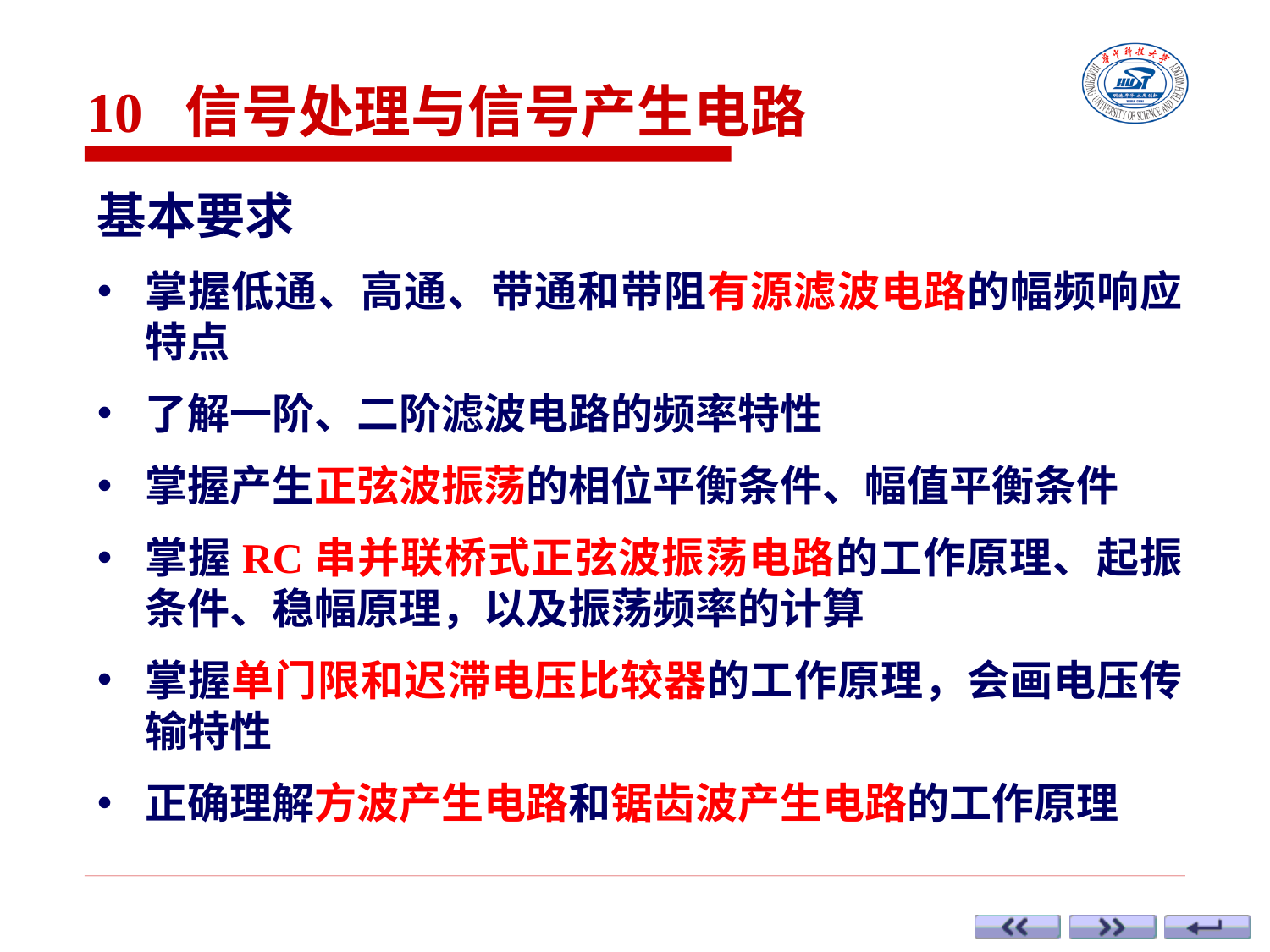

10  信号处理与信号产生电路
基本要求
掌握低通、高通、带通和带阻有源滤波电路的幅频响应特点
了解一阶、二阶滤波电路的频率特性
掌握产生正弦波振荡的相位平衡条件、幅值平衡条件
掌握RC串并联桥式正弦波振荡电路的工作原理、起振条件、稳幅原理，以及振荡频率的计算
掌握单门限和迟滞电压比较器的工作原理，会画电压传输特性
正确理解方波产生电路和锯齿波产生电路的工作原理